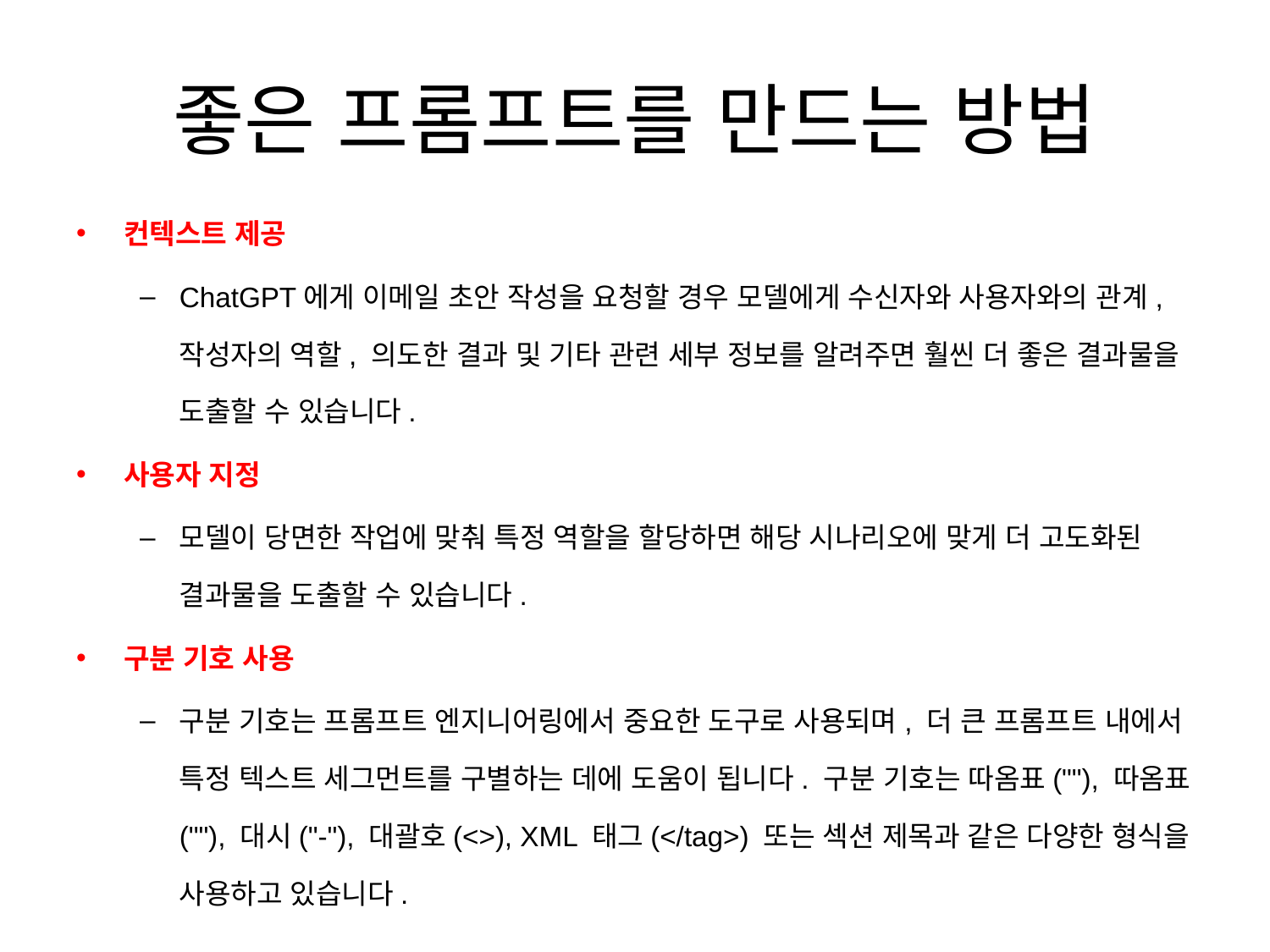

# 좋은 프롬프트를 만드는 방법
컨텍스트 제공
ChatGPT에게 이메일 초안 작성을 요청할 경우 모델에게 수신자와 사용자와의 관계, 작성자의 역할, 의도한 결과 및 기타 관련 세부 정보를 알려주면 훨씬 더 좋은 결과물을 도출할 수 있습니다.
사용자 지정
모델이 당면한 작업에 맞춰 특정 역할을 할당하면 해당 시나리오에 맞게 더 고도화된 결과물을 도출할 수 있습니다.
구분 기호 사용
구분 기호는 프롬프트 엔지니어링에서 중요한 도구로 사용되며, 더 큰 프롬프트 내에서 특정 텍스트 세그먼트를 구별하는 데에 도움이 됩니다. 구분 기호는 따옴표(""), 따옴표(""), 대시("-"), 대괄호(<>), XML 태그(</tag>) 또는 섹션 제목과 같은 다양한 형식을 사용하고 있습니다.